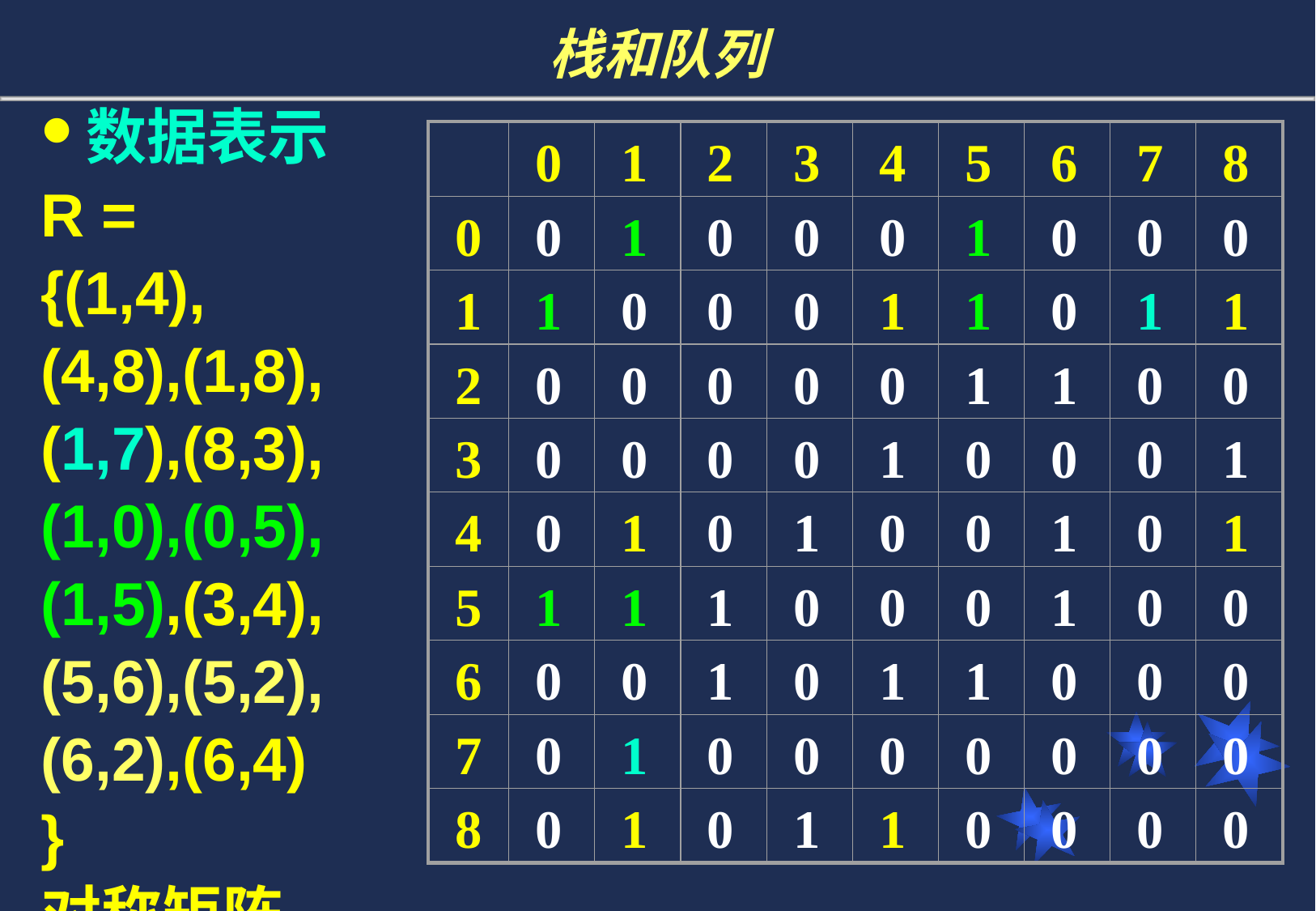

# 栈和队列
数据表示
R =
{(1,4),
(4,8),(1,8),
(1,7),(8,3),
(1,0),(0,5),
(1,5),(3,4),
(5,6),(5,2),
(6,2),(6,4)
}
对称矩阵

0

1

2

3

4

5

6

7

8

0

0

1

0

0

0

1

0

0

0

1

1

0

0

0

1

1

0

1

1

2

0

0

0

0

0

1

1

0

0

3

0

0

0

0

1

0

0

0

1

4

0

1

0

1

0

0

1

0

1

5

1

1

1

0

0

0

1

0

0

6

0

0

1

0

1

1

0

0

0

7

0

1

0

0

0

0

0

0

0

8

0

1

0

1

1

0

0

0

0